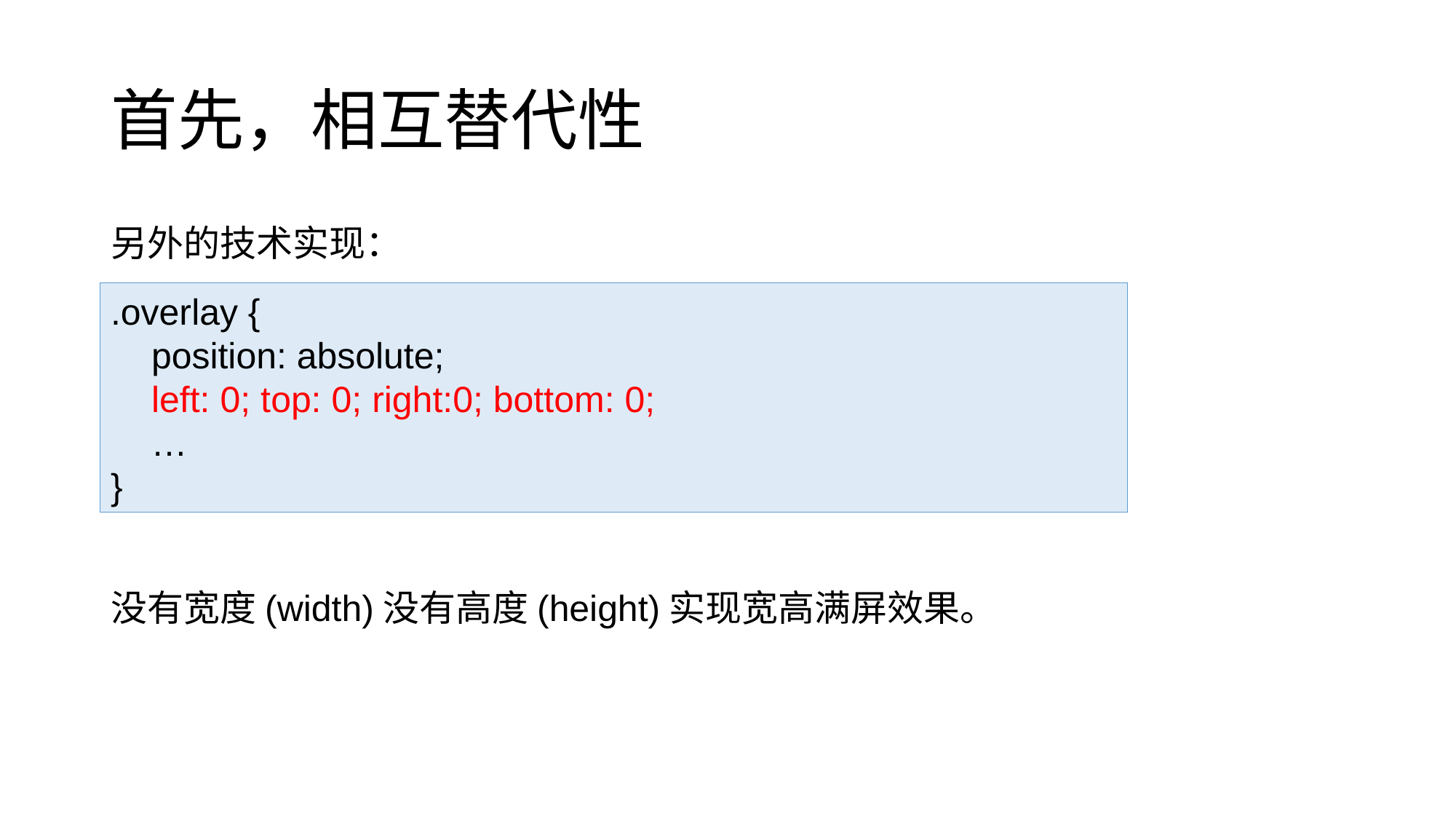

# 首先，相互替代性
另外的技术实现：
.overlay {
    position: absolute;
    left: 0; top: 0; right:0; bottom: 0;
    …
}
没有宽度(width)没有高度(height)实现宽高满屏效果。